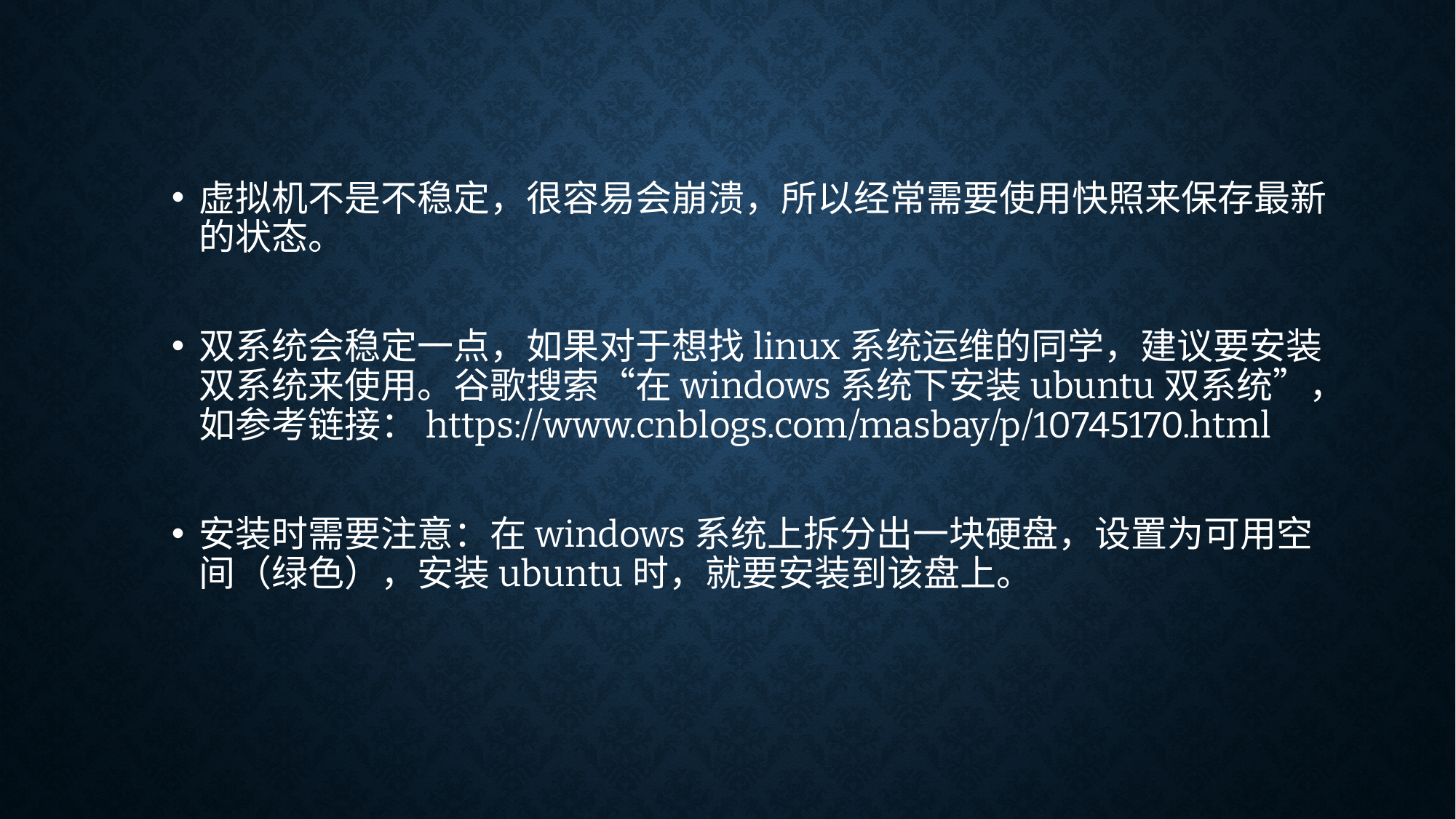

虚拟机不是不稳定，很容易会崩溃，所以经常需要使用快照来保存最新的状态。

双系统会稳定一点，如果对于想找linux系统运维的同学，建议要安装双系统来使用。谷歌搜索“在windows系统下安装ubuntu双系统”，如参考链接：https://www.cnblogs.com/masbay/p/10745170.html

安装时需要注意：在windows系统上拆分出一块硬盘，设置为可用空间（绿色），安装ubuntu时，就要安装到该盘上。
9